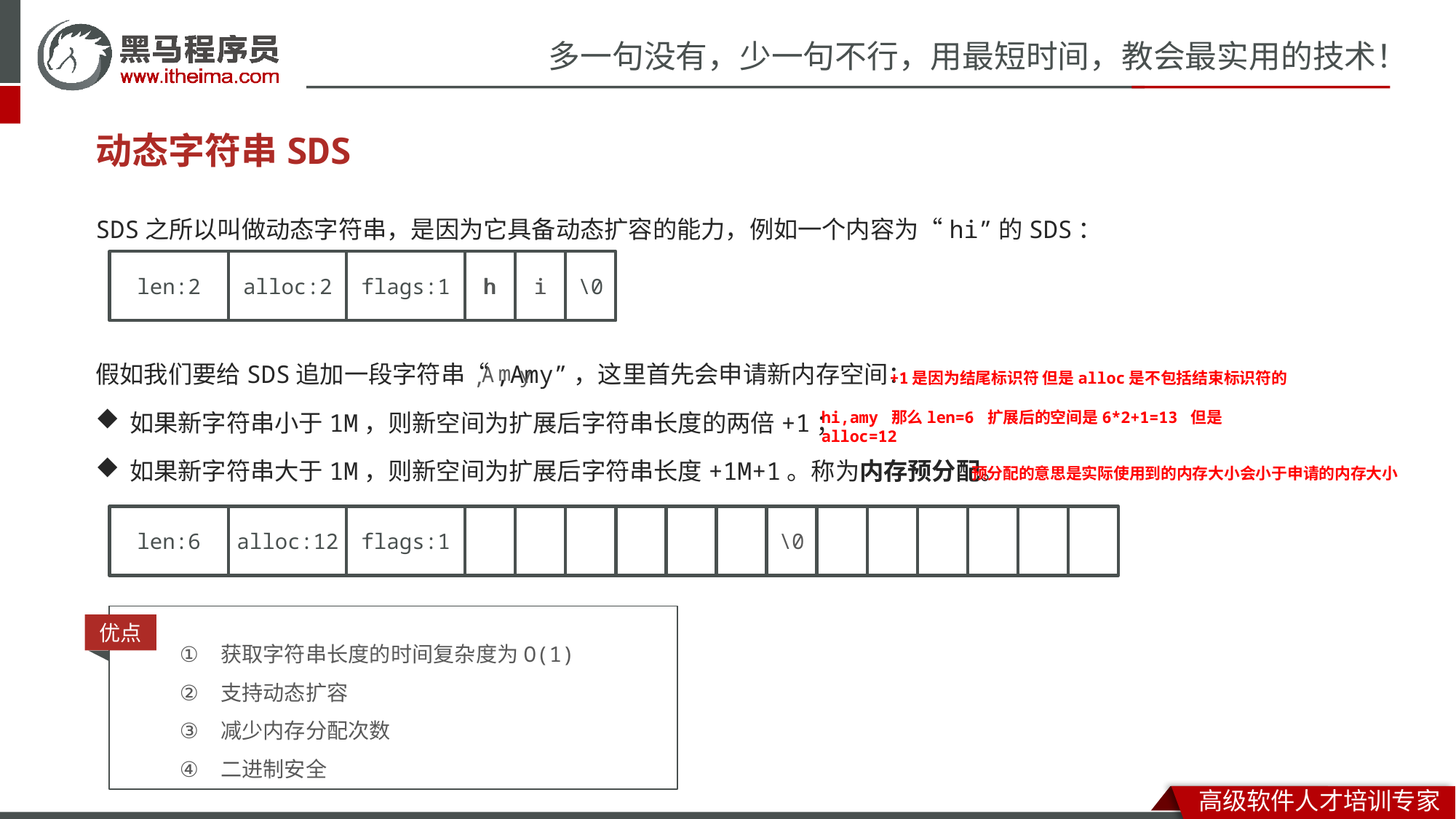

# 动态字符串SDS
SDS之所以叫做动态字符串，是因为它具备动态扩容的能力，例如一个内容为“hi”的SDS：

假如我们要给SDS追加一段字符串“,Amy”，这里首先会申请新内存空间：
如果新字符串小于1M，则新空间为扩展后字符串长度的两倍+1；
如果新字符串大于1M，则新空间为扩展后字符串长度+1M+1。称为内存预分配。

len:2
alloc:2
flags:1
h
i
\0
h
i
m
A
y
,
+1是因为结尾标识符 但是alloc是不包括结束标识符的
hi,amy 那么len=6 扩展后的空间是6*2+1=13 但是alloc=12
预分配的意思是实际使用到的内存大小会小于申请的内存大小
len:6
alloc:12
flags:1

\0

优点
获取字符串长度的时间复杂度为O(1)
支持动态扩容
减少内存分配次数
二进制安全